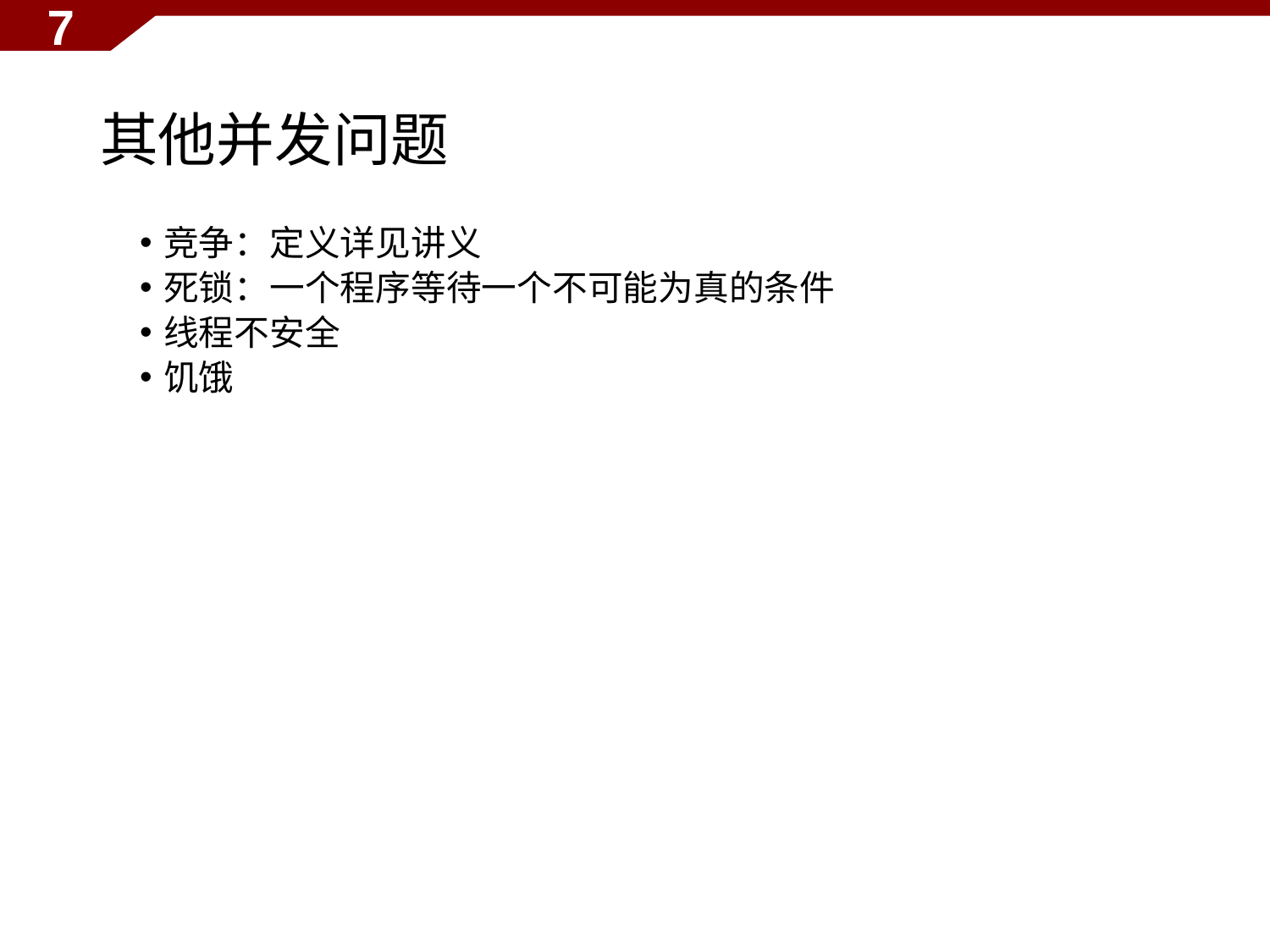

7
# 其他并发问题
竞争：定义详见讲义
死锁：一个程序等待一个不可能为真的条件
线程不安全
饥饿